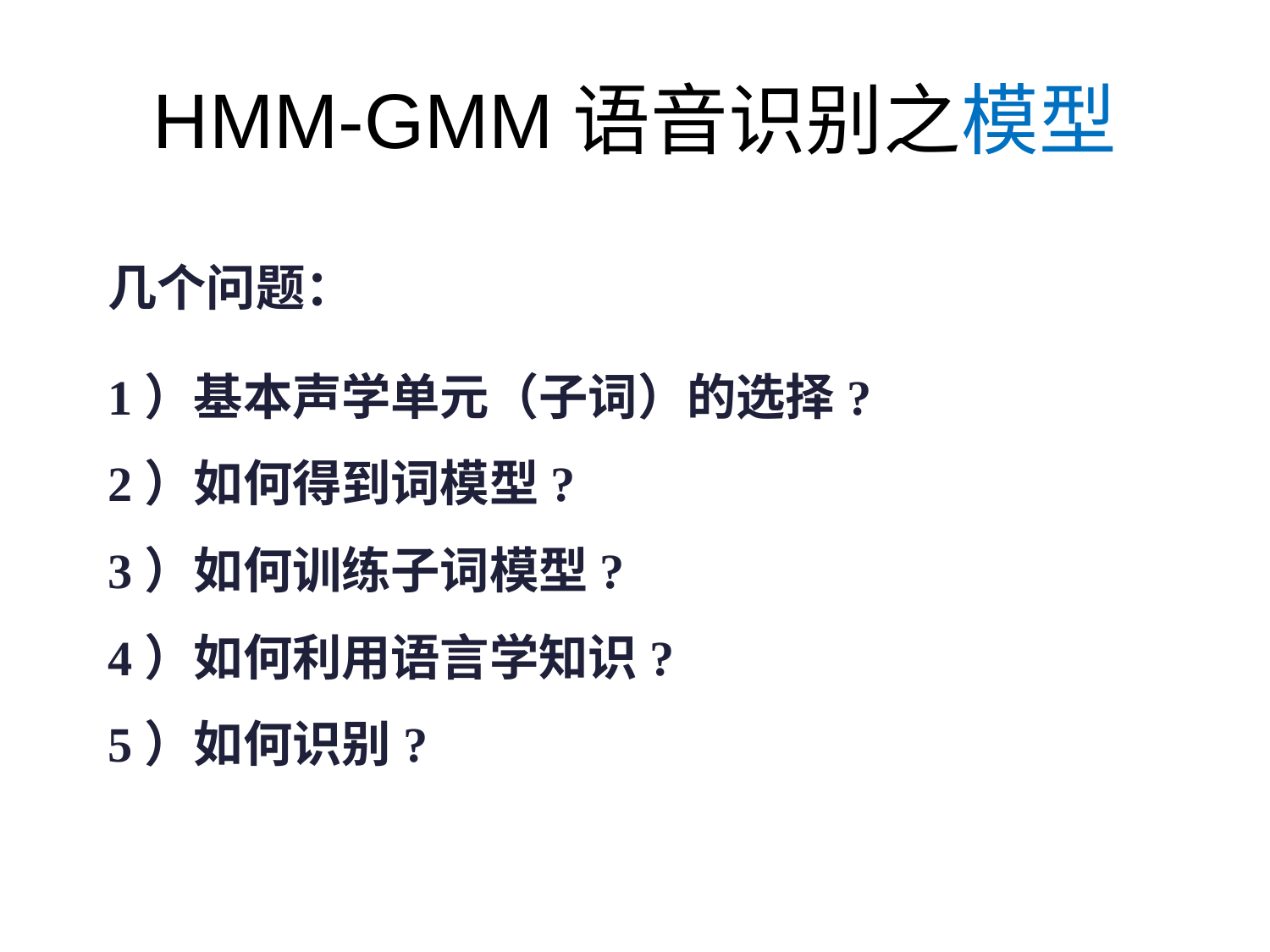

# HMM-GMM语音识别之模型
几个问题：
1）基本声学单元（子词）的选择?
2）如何得到词模型?
3）如何训练子词模型?
4）如何利用语言学知识?
5）如何识别?